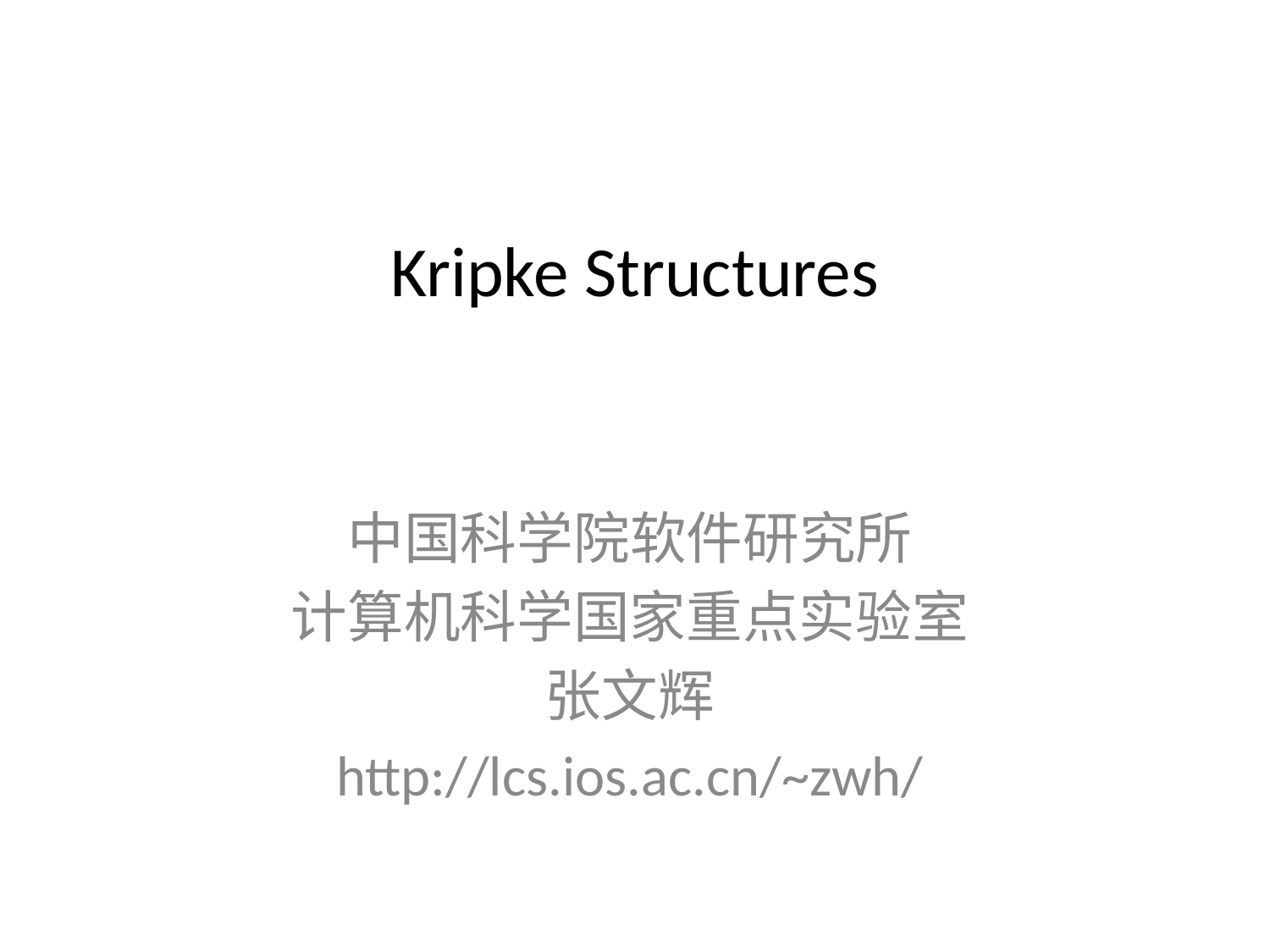

# Kripke Structures
中国科学院软件研究所
计算机科学国家重点实验室
张文辉
http://lcs.ios.ac.cn/~zwh/